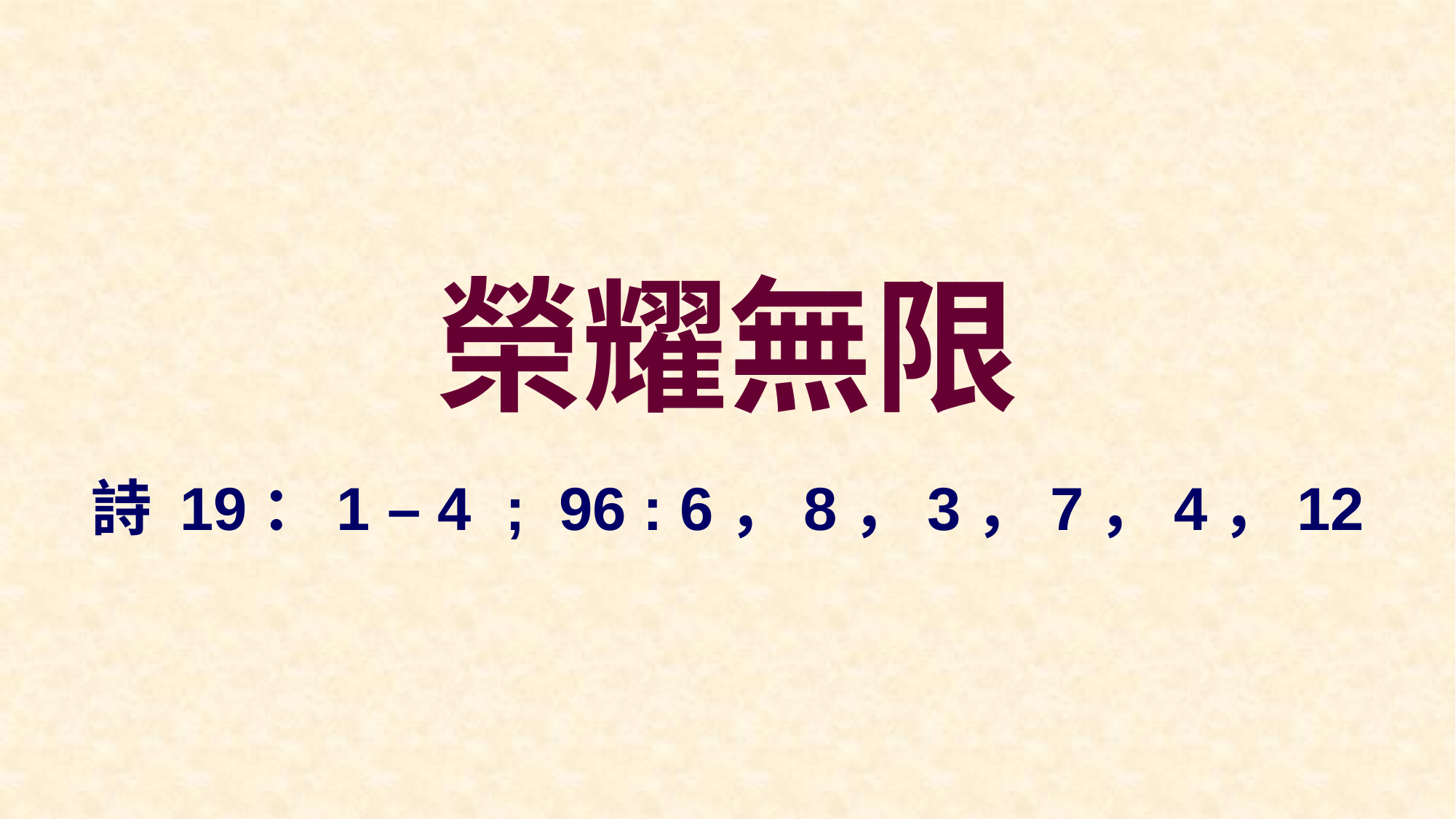

# 榮耀無限
詩 19：1 – 4  ;  96 : 6，8，3，7，4，12